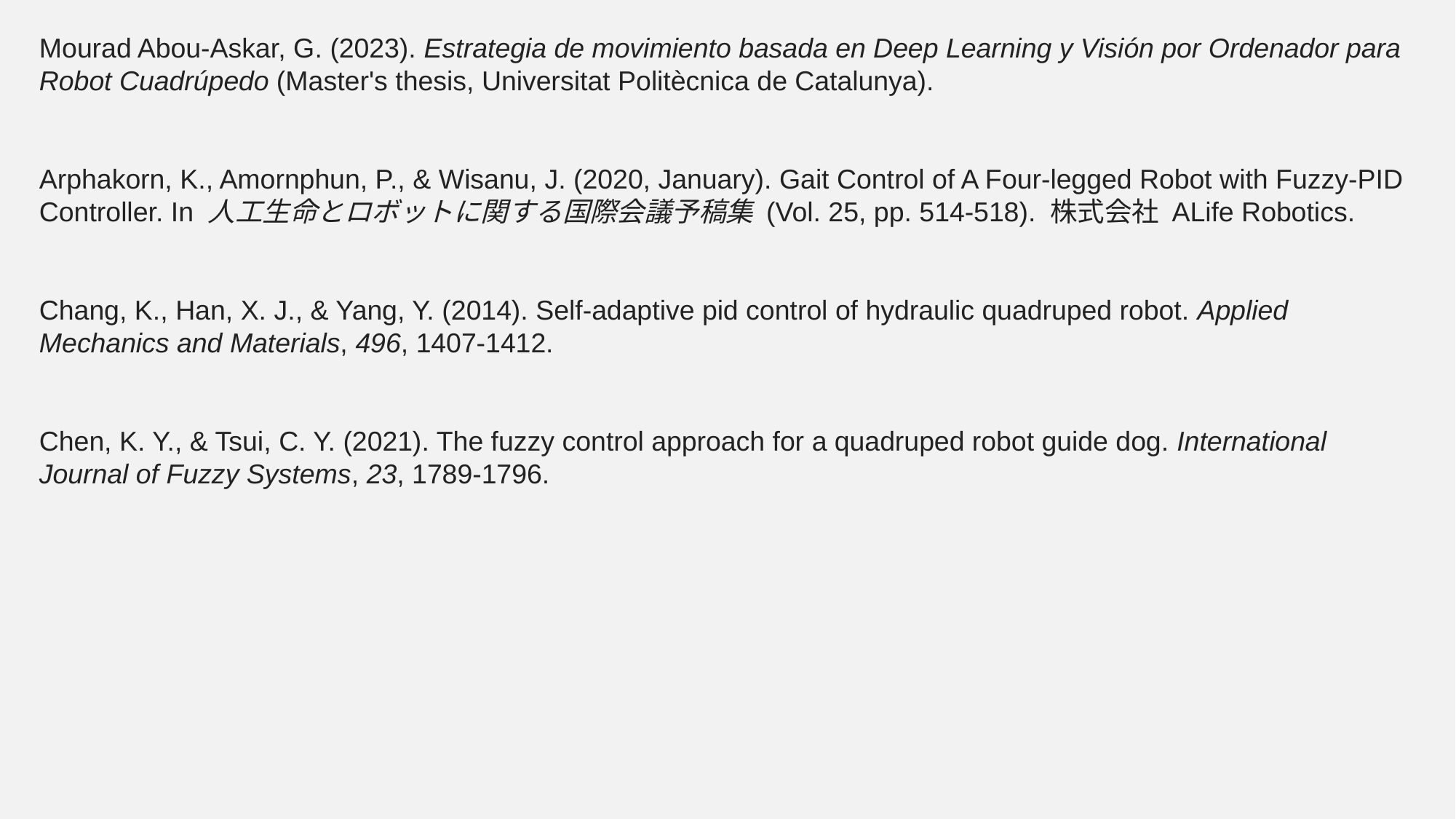

Mourad Abou-Askar, G. (2023). Estrategia de movimiento basada en Deep Learning y Visión por Ordenador para Robot Cuadrúpedo (Master's thesis, Universitat Politècnica de Catalunya).

Arphakorn, K., Amornphun, P., & Wisanu, J. (2020, January). Gait Control of A Four-legged Robot with Fuzzy-PID Controller. In 人工生命とロボットに関する国際会議予稿集 (Vol. 25, pp. 514-518). 株式会社 ALife Robotics.

Chang, K., Han, X. J., & Yang, Y. (2014). Self-adaptive pid control of hydraulic quadruped robot. Applied Mechanics and Materials, 496, 1407-1412.

Chen, K. Y., & Tsui, C. Y. (2021). The fuzzy control approach for a quadruped robot guide dog. International Journal of Fuzzy Systems, 23, 1789-1796.